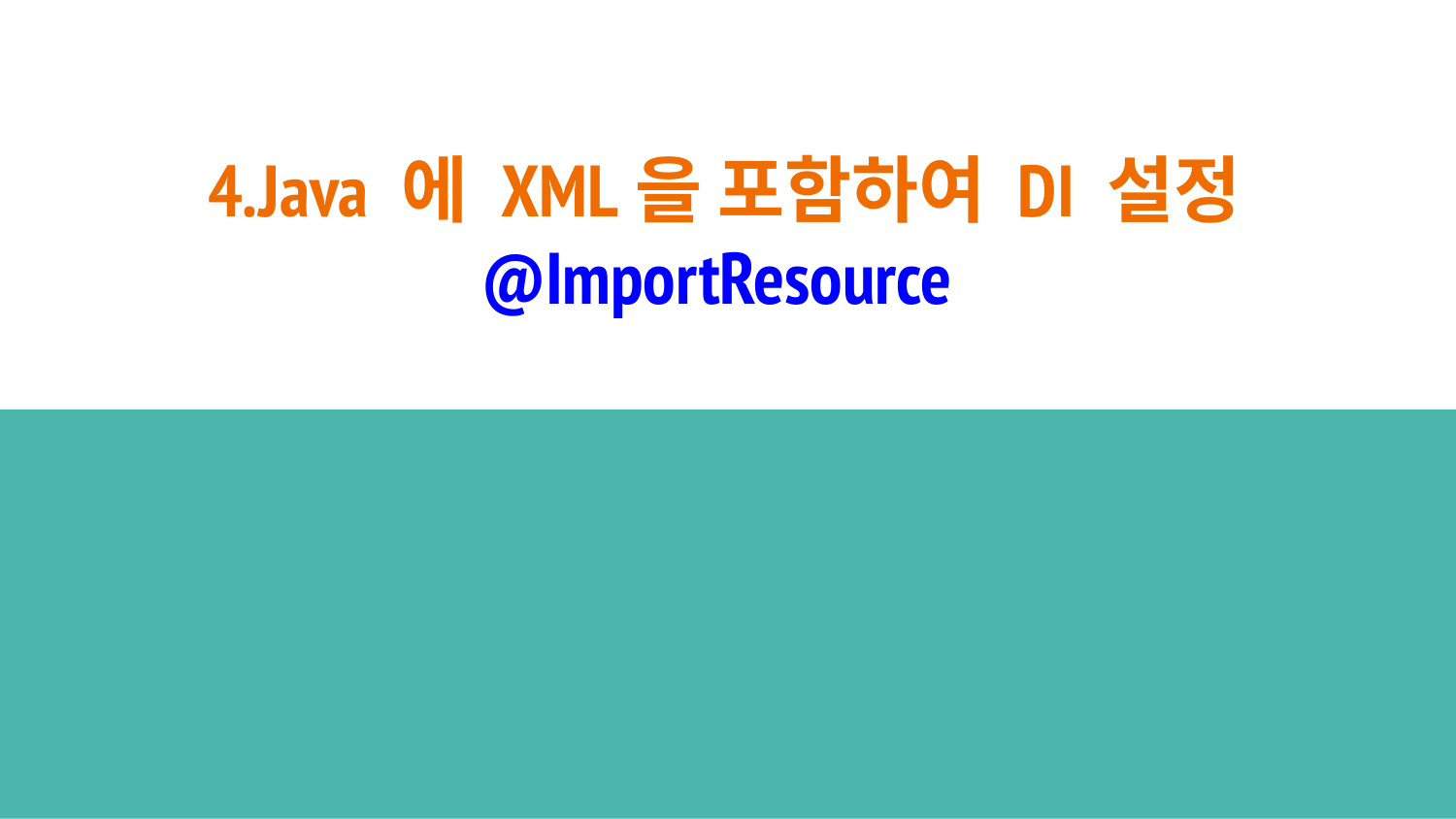

# 4.Java 에 XML을 포함하여 DI 설정  @ImportResource